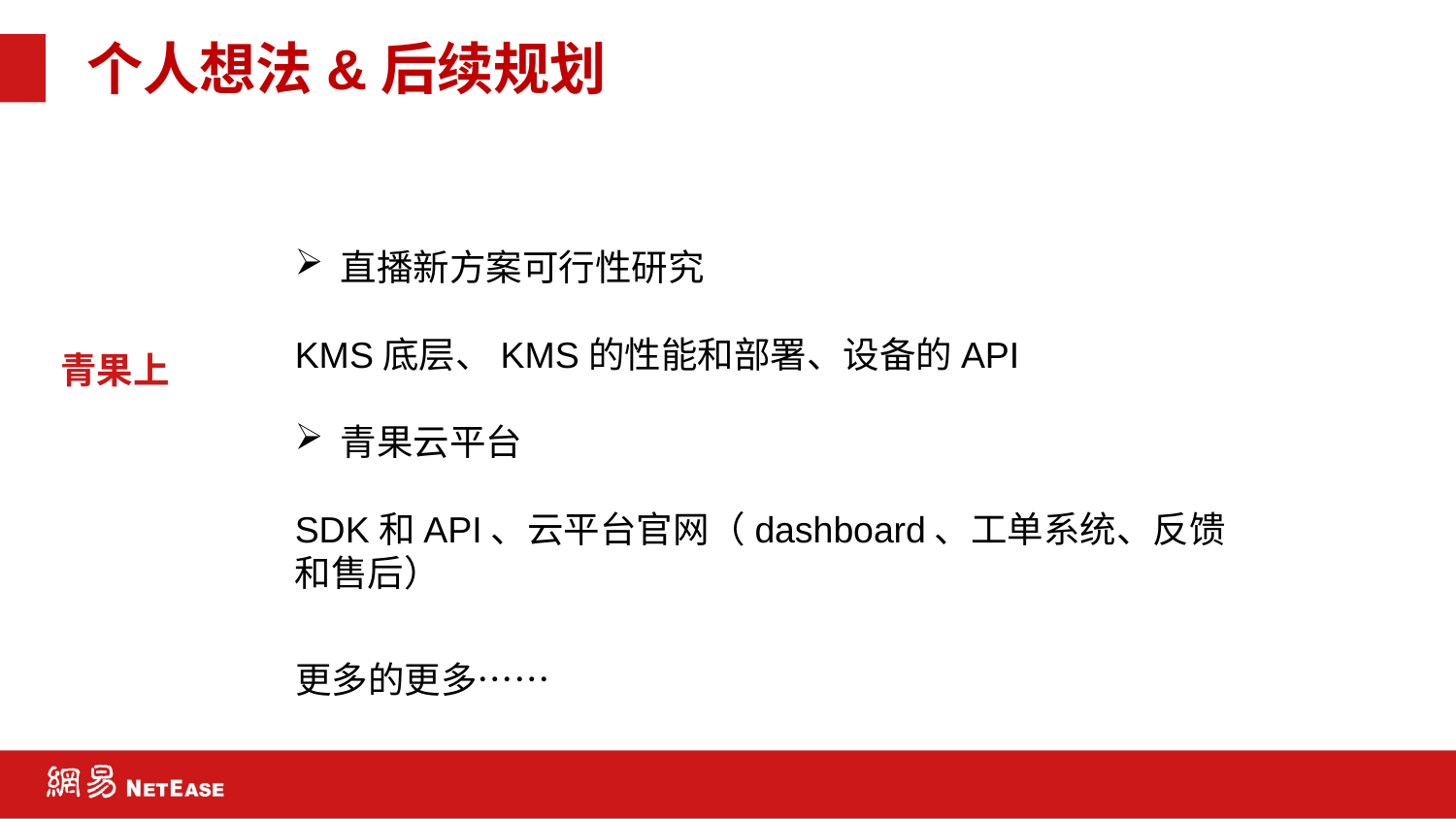

# 个人想法&后续规划
直播新方案可行性研究

KMS底层、KMS的性能和部署、设备的API

青果云平台

SDK和API、云平台官网（dashboard、工单系统、反馈和售后）
青果上
更多的更多……